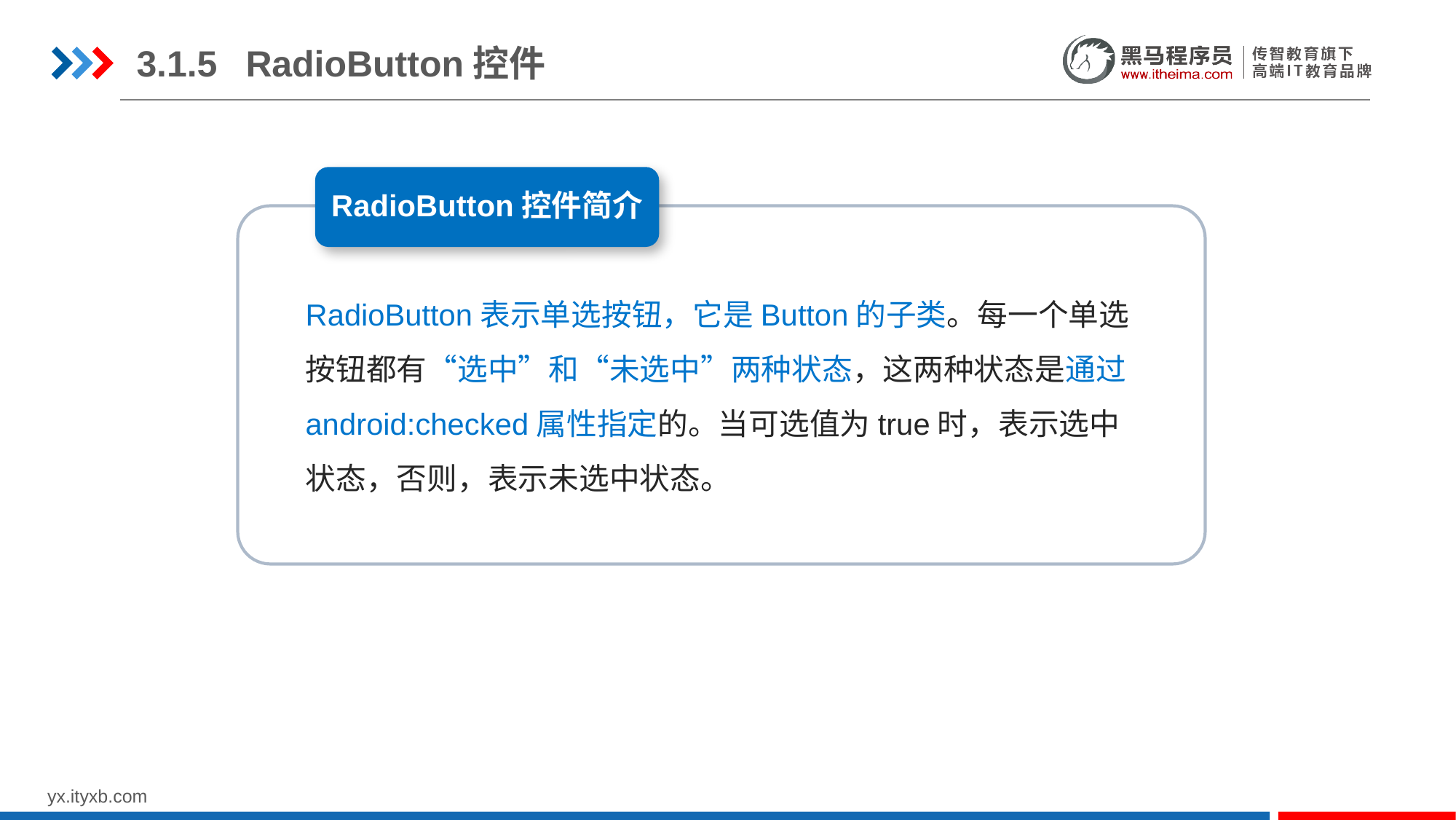

3.1.5	RadioButton控件

RadioButton控件简介

RadioButton表示单选按钮，它是Button的子类。每一个单选按钮都有“选中”和“未选中”两种状态，这两种状态是通过android:checked属性指定的。当可选值为true时，表示选中状态，否则，表示未选中状态。